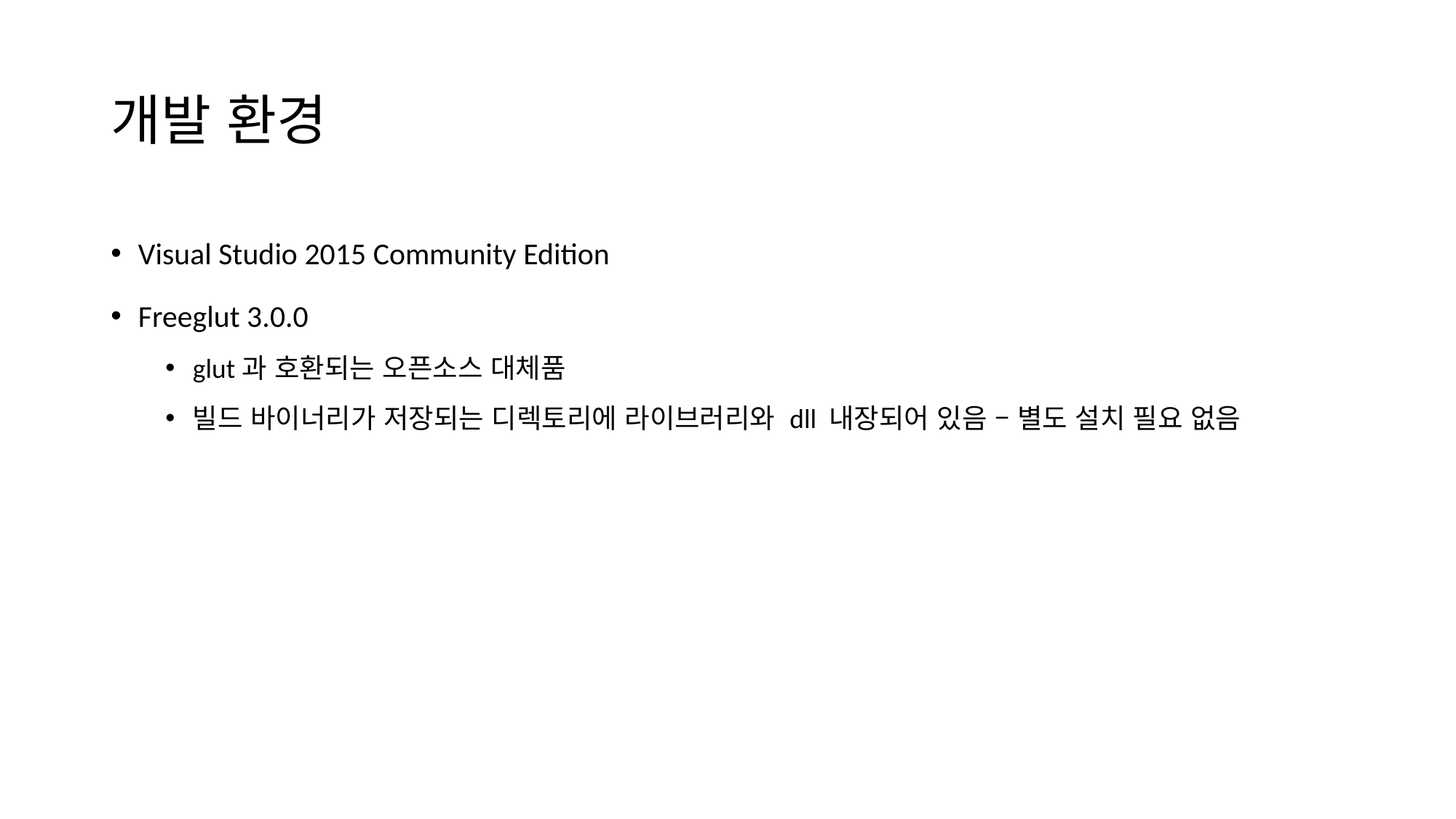

# 개발 환경
Visual Studio 2015 Community Edition
Freeglut 3.0.0
glut과 호환되는 오픈소스 대체품
빌드 바이너리가 저장되는 디렉토리에 라이브러리와 dll 내장되어 있음 – 별도 설치 필요 없음